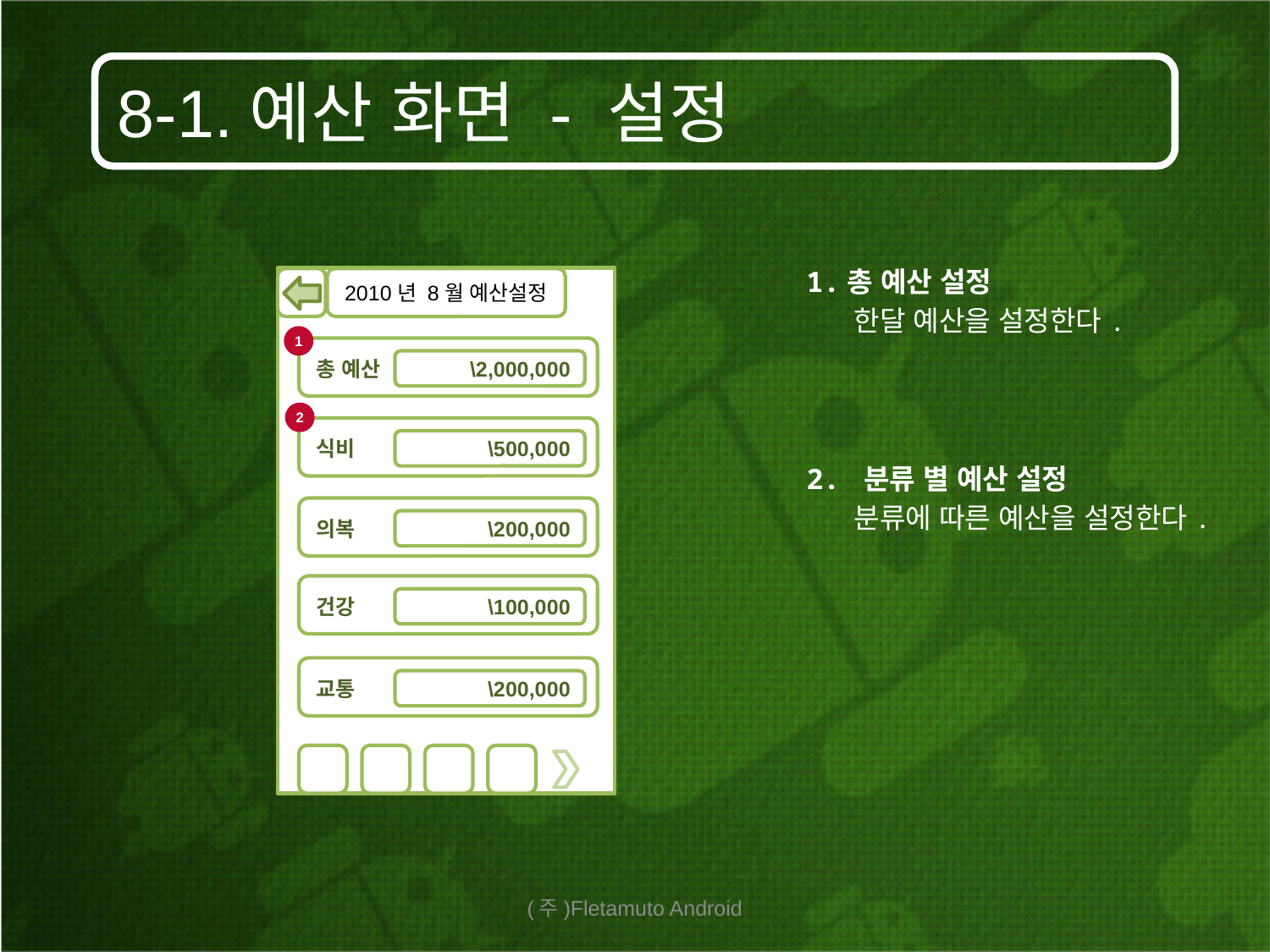

# 8-1.예산 화면 - 설정

1.총 예산 설정
	한달 예산을 설정한다.

2. 분류 별 예산 설정
	분류에 따른 예산을 설정한다.

2010년 8월 예산설정

1

총 예산
\2,000,000
2

식비
\500,000

의복
\200,000

건강
\100,000

교통
\200,000

(주)Fletamuto Android